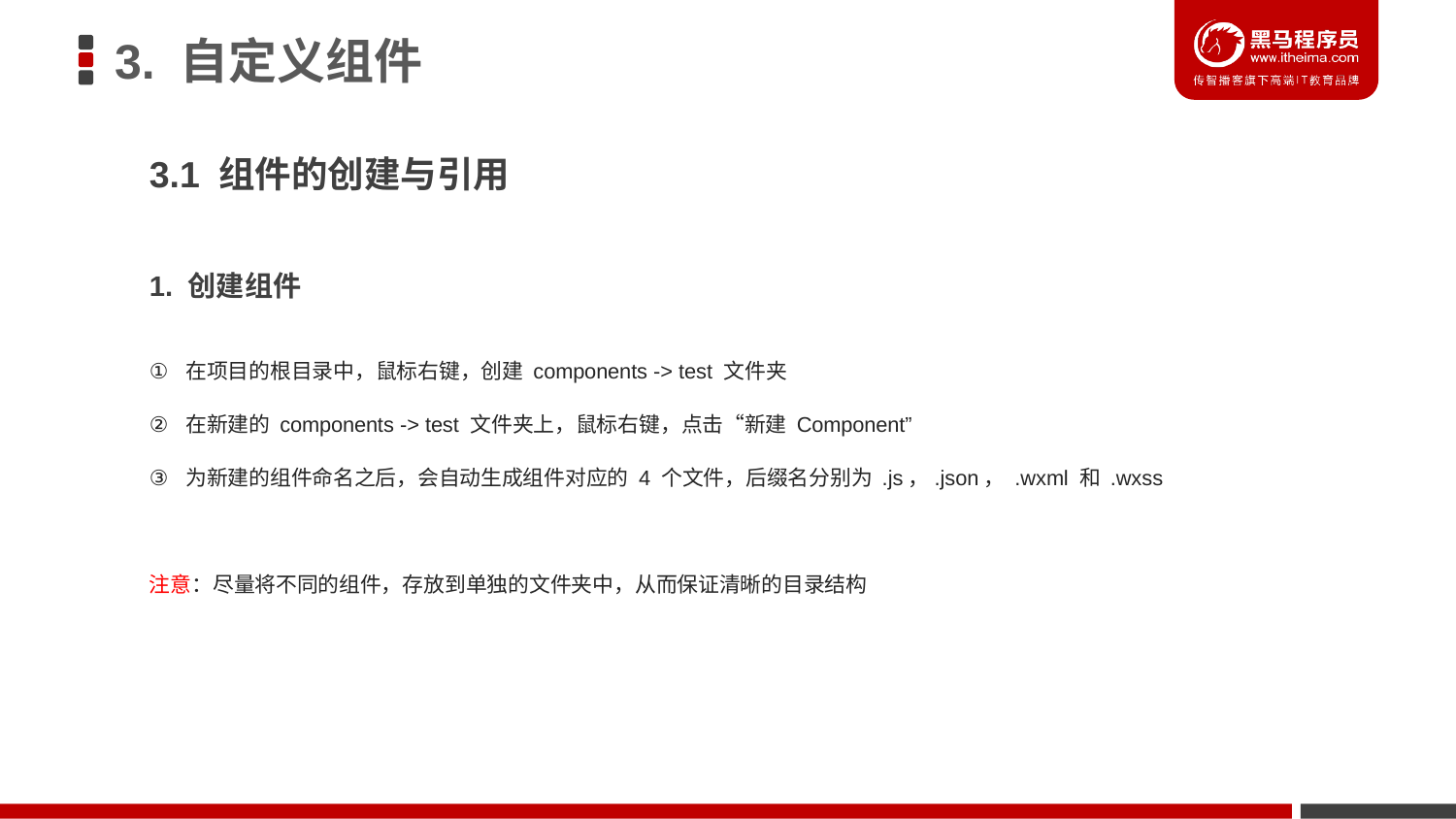

# 3. 自定义组件
3.1 组件的创建与引用
1. 创建组件
在项目的根目录中，鼠标右键，创建 components -> test 文件夹
在新建的 components -> test 文件夹上，鼠标右键，点击“新建 Component”
为新建的组件命名之后，会自动生成组件对应的 4 个文件，后缀名分别为 .js，.json， .wxml 和 .wxss

注意：尽量将不同的组件，存放到单独的文件夹中，从而保证清晰的目录结构